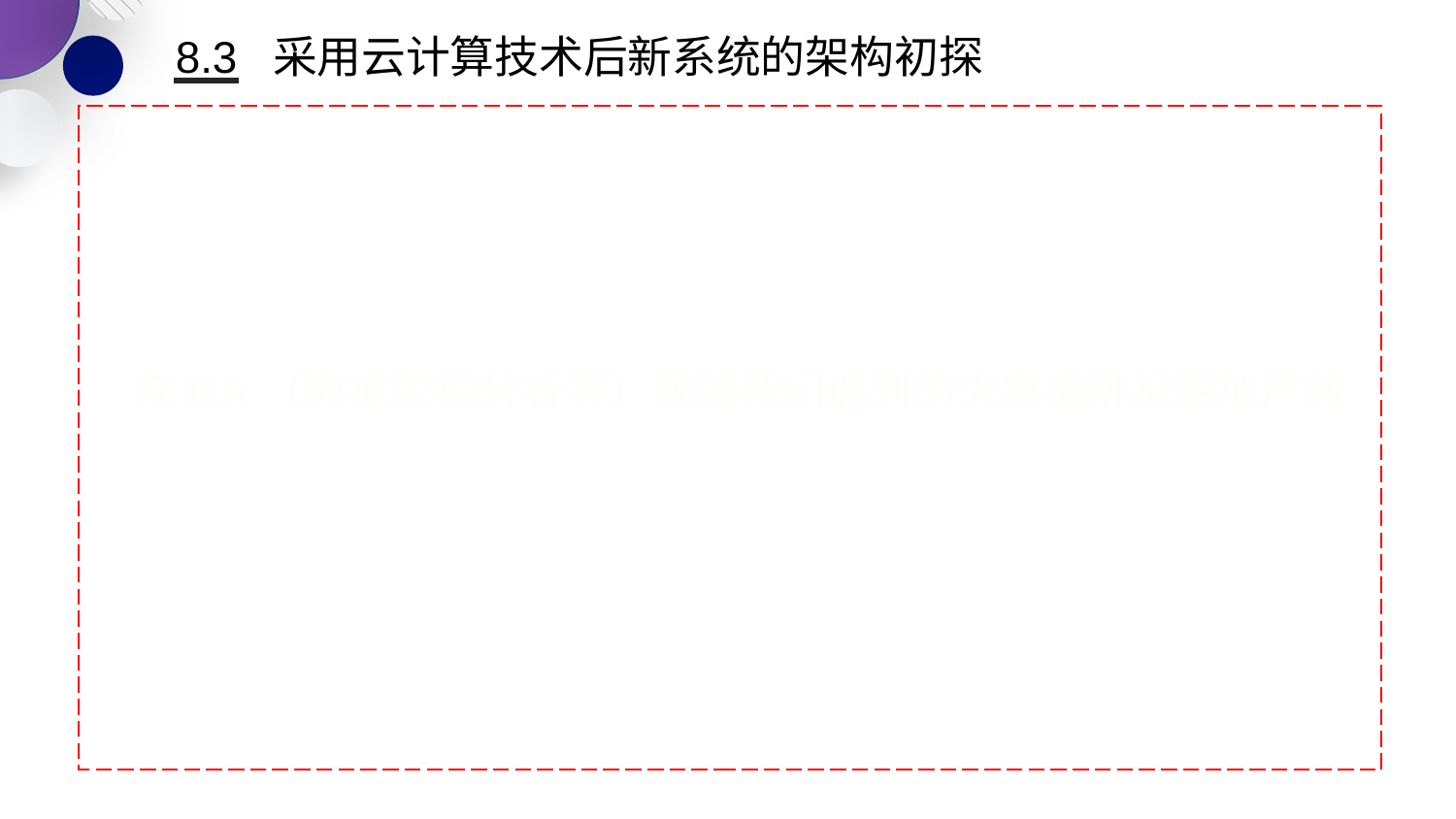

8.3  采用云计算技术后新系统的架构初探

在BA（数据挖掘分析等）领域我们遇到的大数据挑战更加严峻